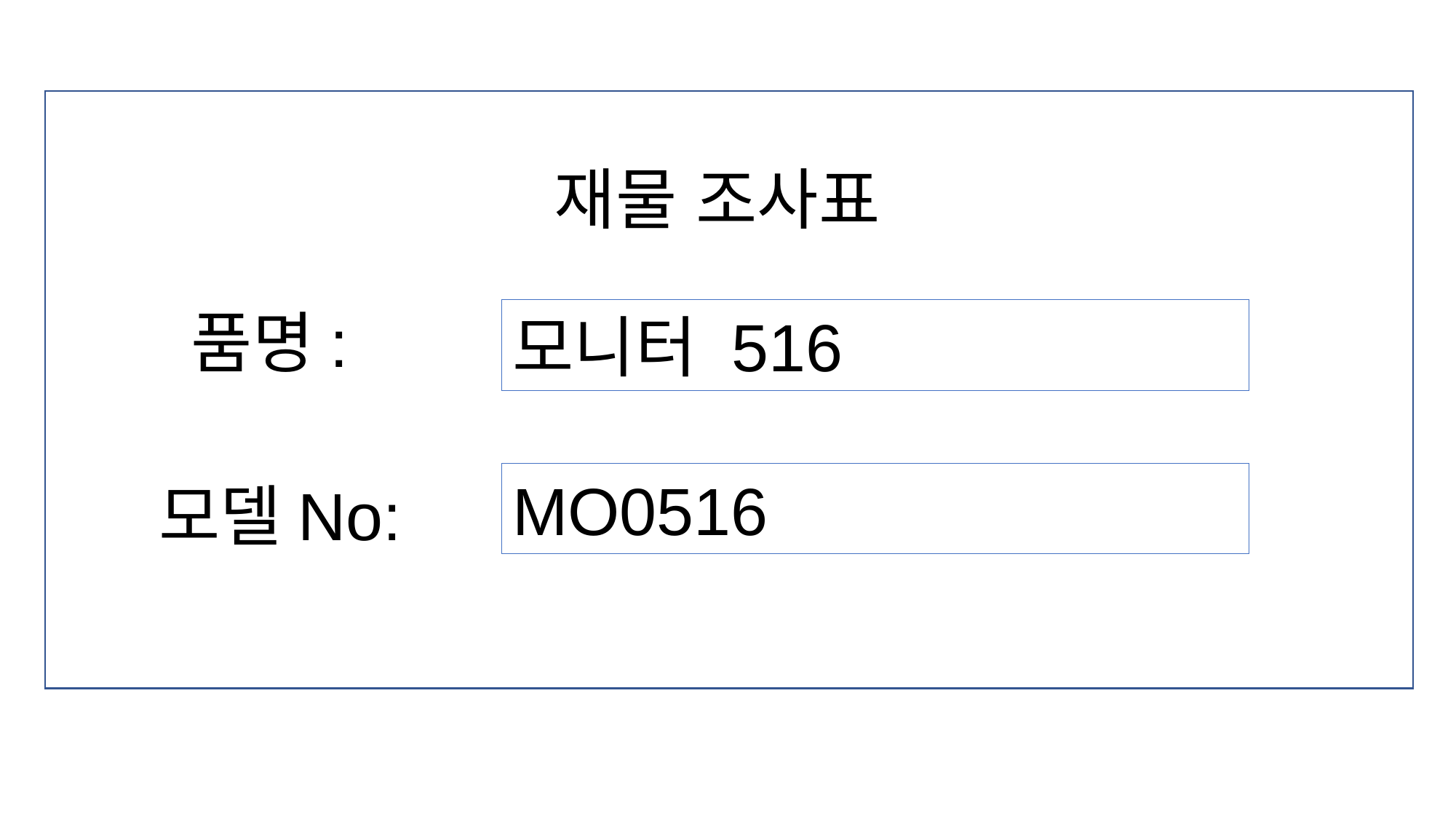

재물 조사표
품명:
모니터 516
MO0516
모델No: